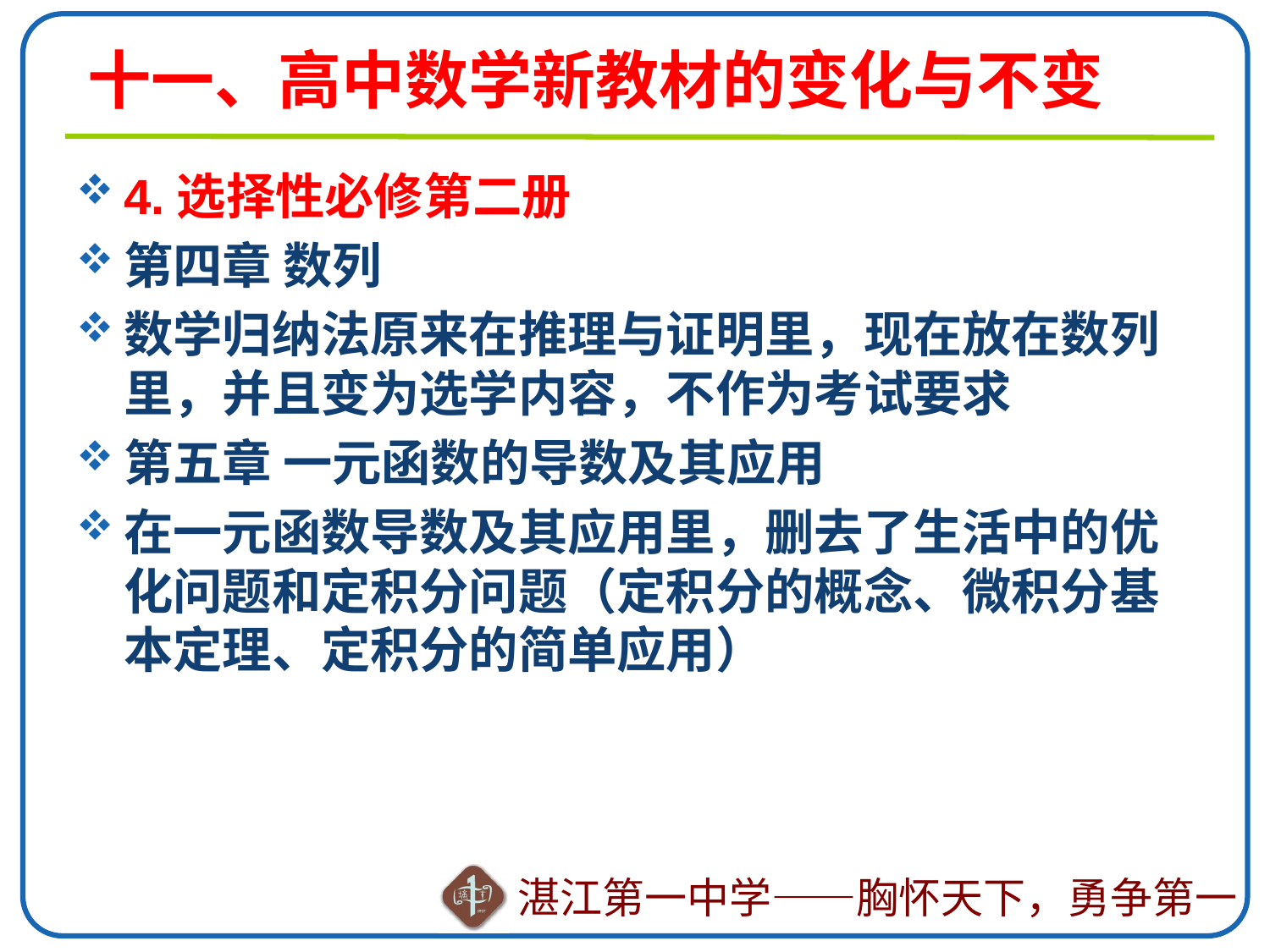

# 十一、高中数学新教材的变化与不变
4.选择性必修第二册
第四章 数列
数学归纳法原来在推理与证明里，现在放在数列里，并且变为选学内容，不作为考试要求
第五章 一元函数的导数及其应用
在一元函数导数及其应用里，删去了生活中的优化问题和定积分问题（定积分的概念、微积分基本定理、定积分的简单应用）
45